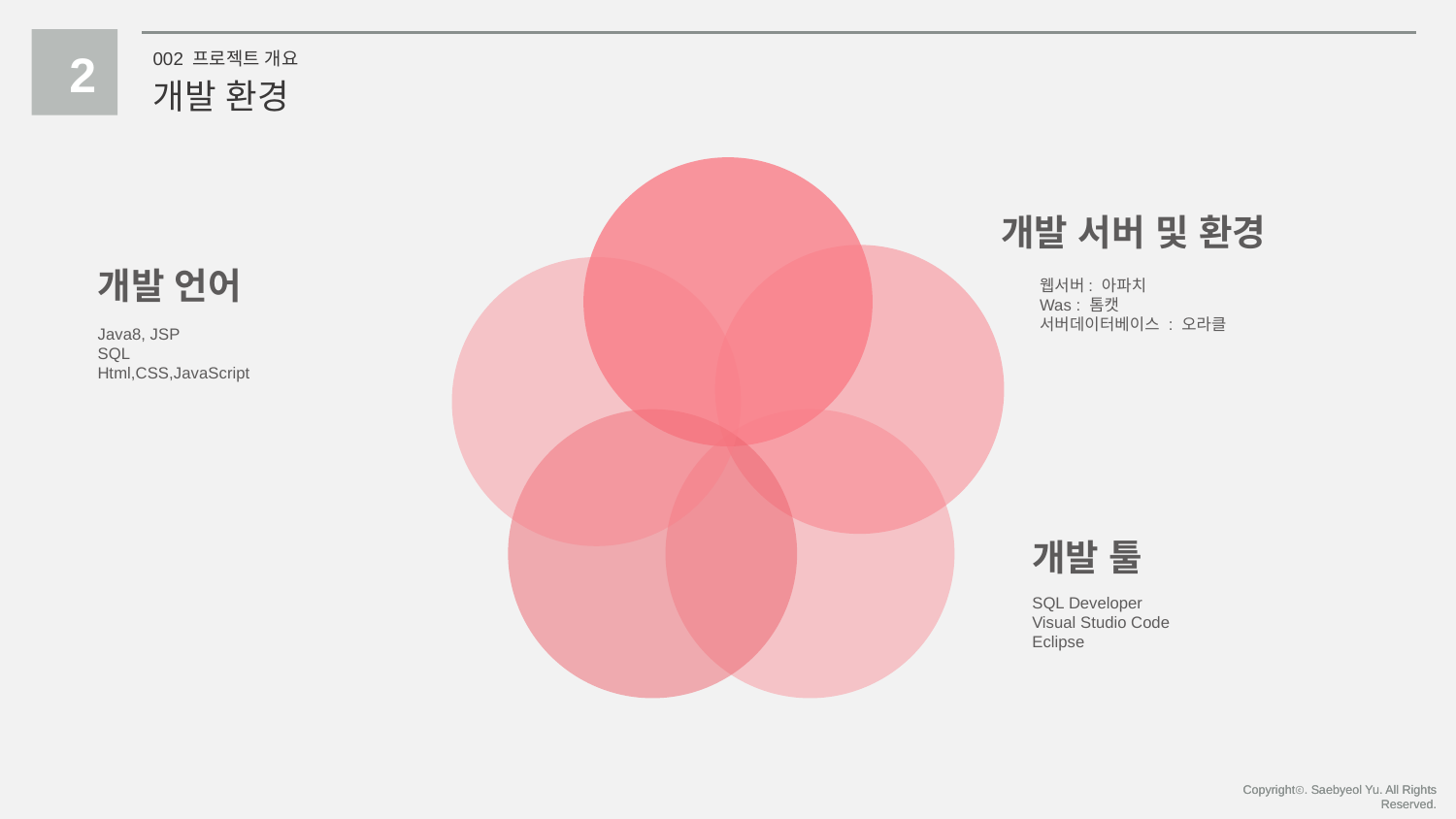

2
002 프로젝트 개요
개발 환경

개발 서버 및 환경

개발 언어
Java8, JSP
SQL
Html,CSS,JavaScript

웹서버: 아파치
Was : 톰캣
서버데이터베이스 : 오라클

개발 툴
SQL Developer
Visual Studio Code
Eclipse
Copyrightⓒ. Saebyeol Yu. All Rights Reserved.